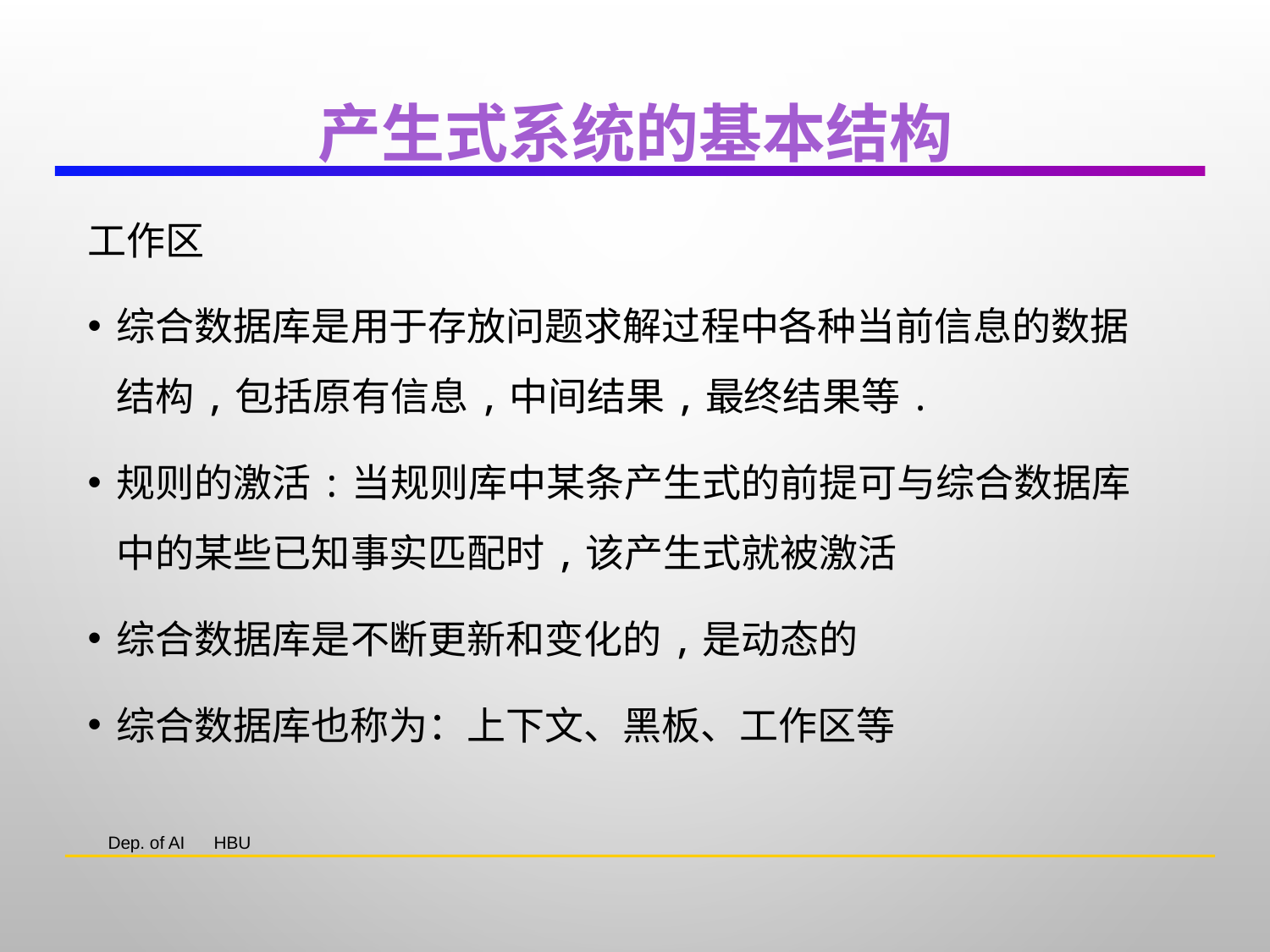

# 产生式系统的基本结构
工作区
综合数据库是用于存放问题求解过程中各种当前信息的数据结构,包括原有信息,中间结果,最终结果等.
规则的激活:当规则库中某条产生式的前提可与综合数据库中的某些已知事实匹配时,该产生式就被激活
综合数据库是不断更新和变化的,是动态的
综合数据库也称为：上下文、黑板、工作区等
Dep. of AI      HBU

29